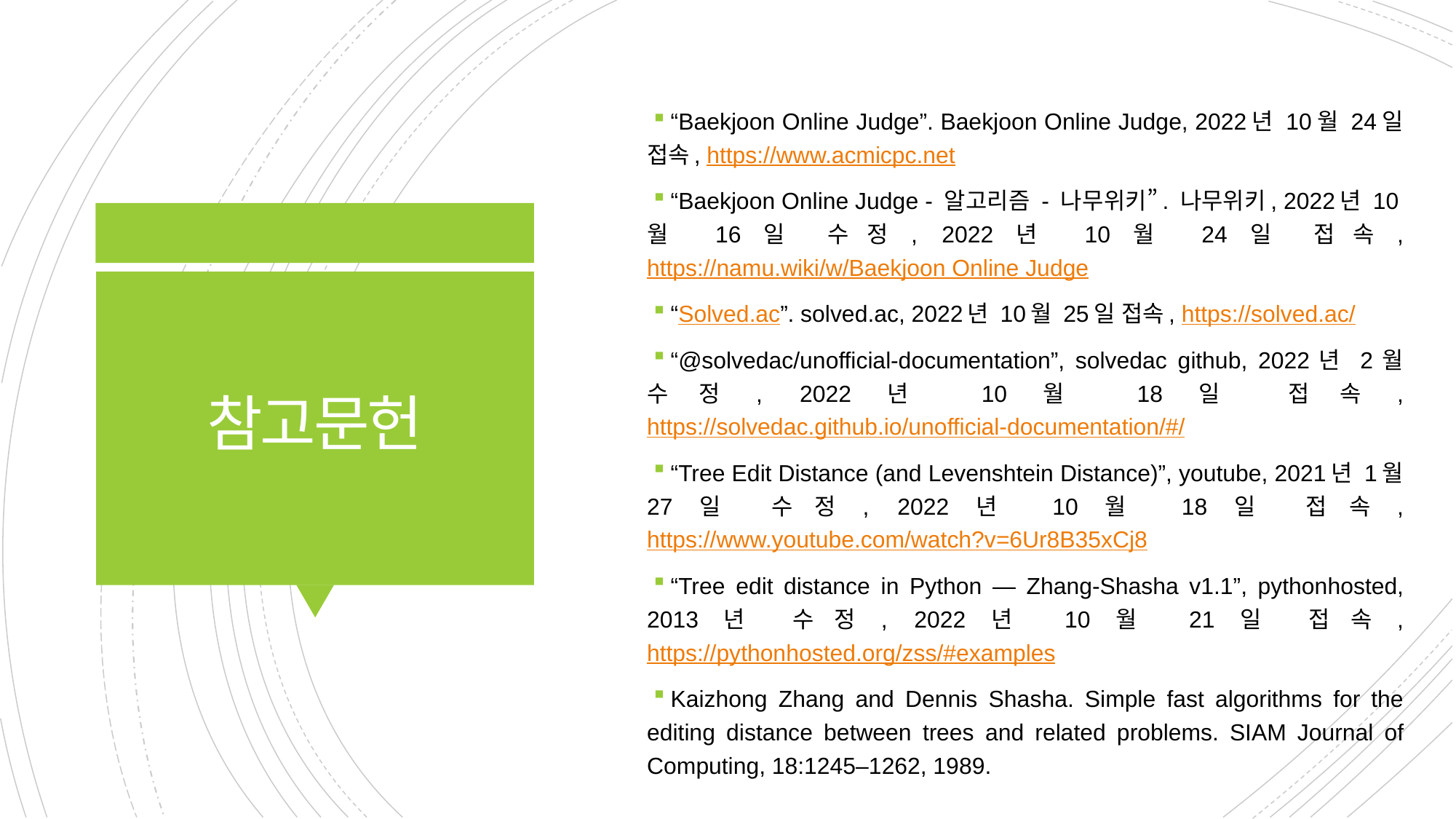

“Baekjoon Online Judge”. Baekjoon Online Judge, 2022년 10월 24일 접속, https://www.acmicpc.net
“Baekjoon Online Judge - 알고리즘 - 나무위키”. 나무위키, 2022년 10월 16일 수정, 2022년 10월 24일 접속, https://namu.wiki/w/Baekjoon Online Judge
“Solved.ac”. solved.ac, 2022년 10월 25일 접속, https://solved.ac/
“@solvedac/unofficial-documentation”, solvedac github, 2022년 2월 수정, 2022년 10월 18일 접속, https://solvedac.github.io/unofficial-documentation/#/
“Tree Edit Distance (and Levenshtein Distance)”, youtube, 2021년 1월 27일 수정, 2022년 10월 18일 접속, https://www.youtube.com/watch?v=6Ur8B35xCj8
“Tree edit distance in Python — Zhang-Shasha v1.1”, pythonhosted, 2013년 수정, 2022년 10월 21일 접속, https://pythonhosted.org/zss/#examples
Kaizhong Zhang and Dennis Shasha. Simple fast algorithms for the editing distance between trees and related problems. SIAM Journal of Computing, 18:1245–1262, 1989.

# 참고문헌